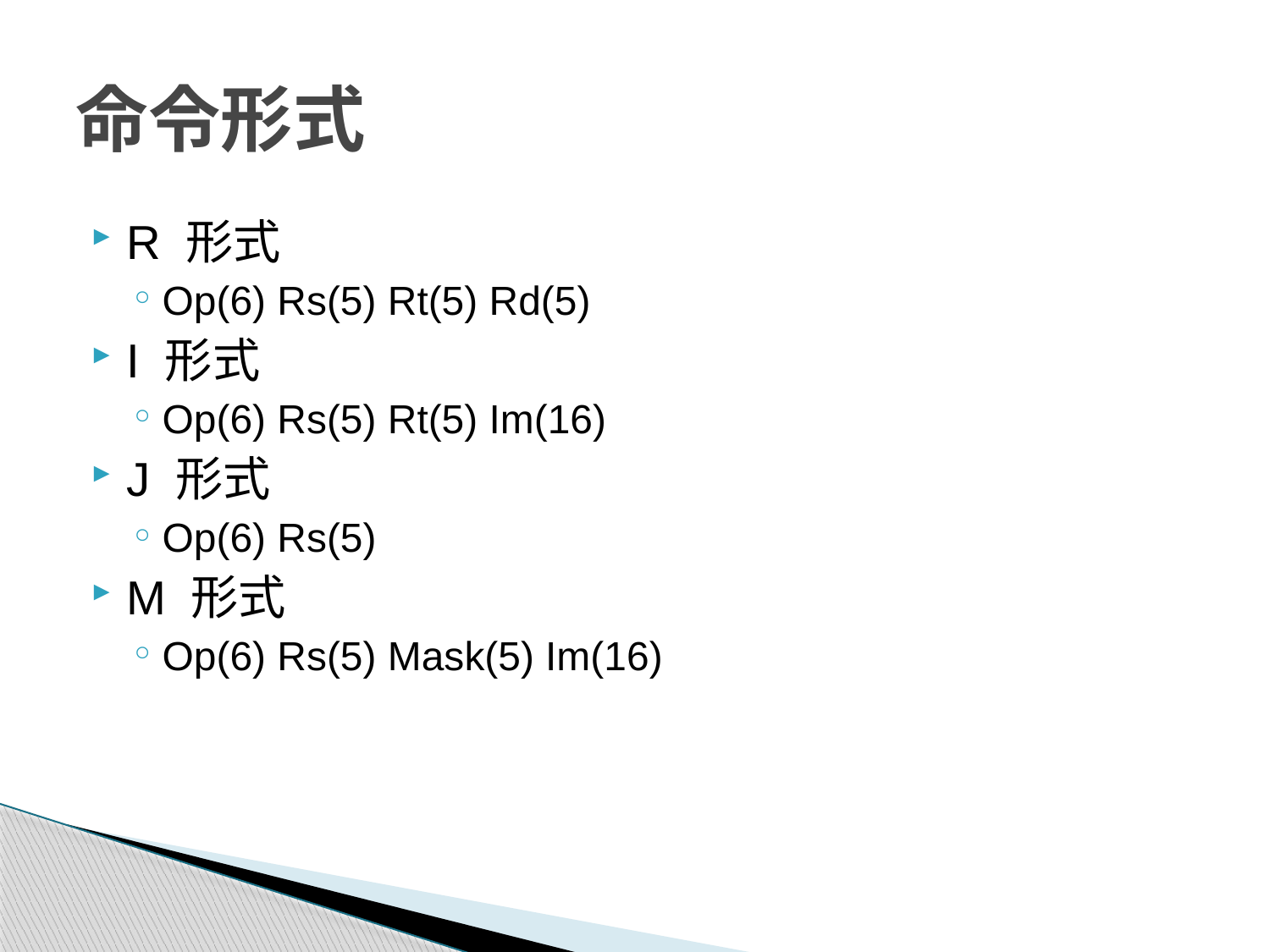

# 命令形式
R 形式
Op(6) Rs(5) Rt(5) Rd(5)
I 形式
Op(6) Rs(5) Rt(5) Im(16)
J 形式
Op(6) Rs(5)
M 形式
Op(6) Rs(5) Mask(5) Im(16)